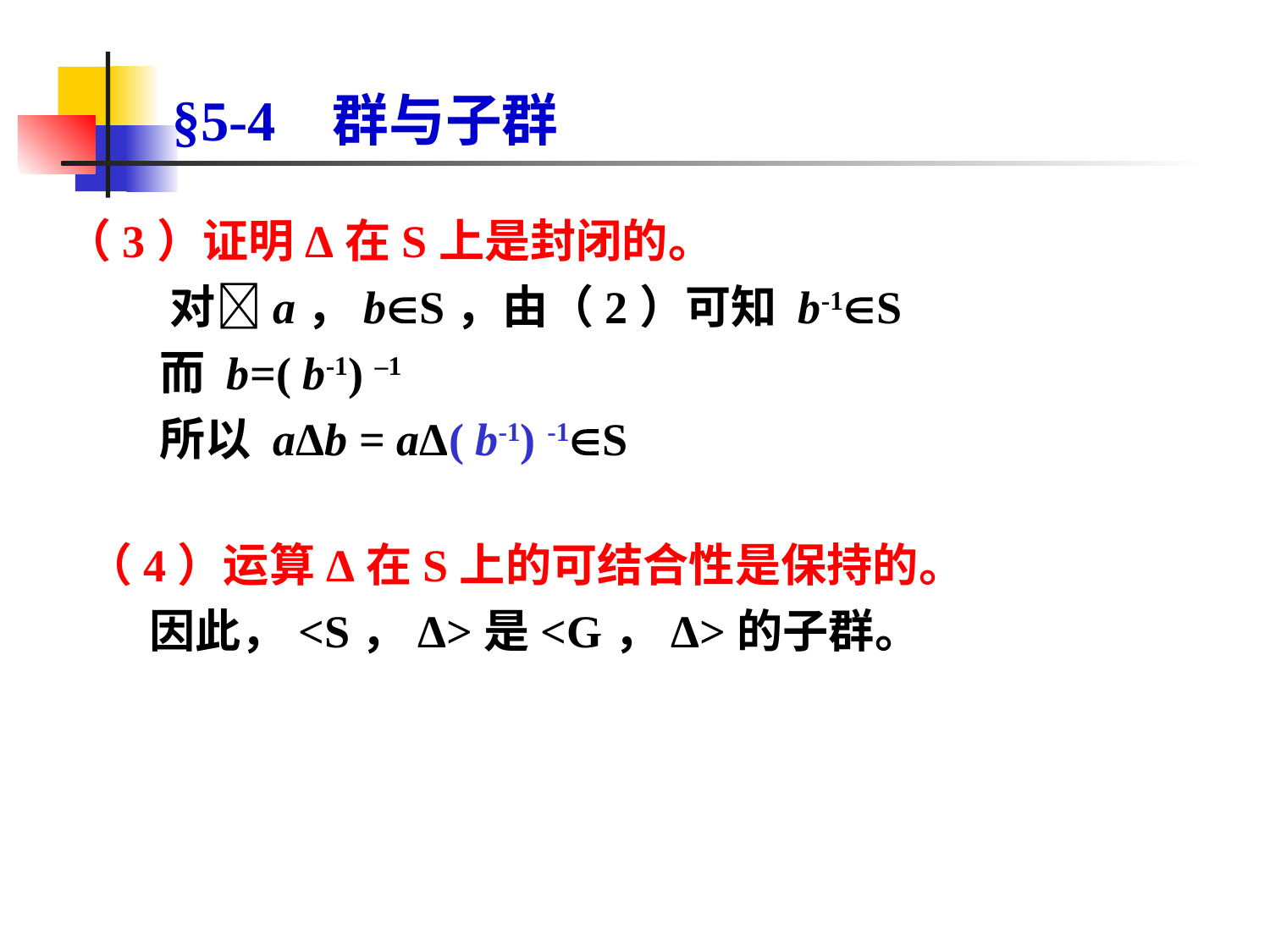

# §5-4   群与子群
（3）证明Δ在S上是封闭的。
         对∀a，b∈S，由（2）可知 b-1∈S
        而 b=( b-1) –1
        所以 aΔb = aΔ( b-1) -1∈S
（4）运算Δ在S上的可结合性是保持的。
     因此，<S，Δ>是<G，Δ>的子群。
43